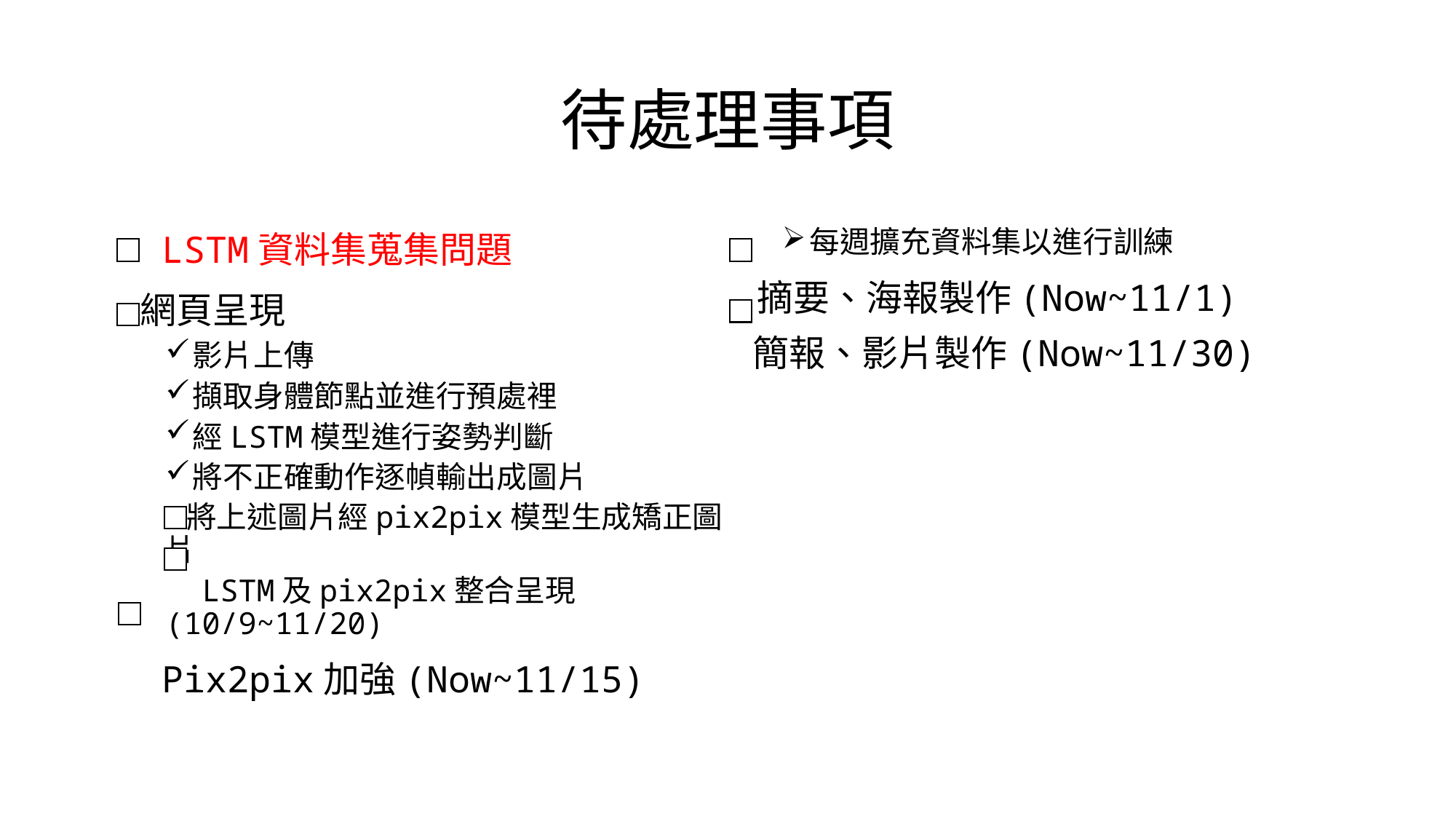

# 待處理事項
  LSTM資料集蒐集問題
  網頁呈現
影片上傳
擷取身體節點並進行預處裡
經LSTM模型進行姿勢判斷
將不正確動作逐幀輸出成圖片
  將上述圖片經pix2pix模型生成矯正圖片
  LSTM及pix2pix整合呈現(10/9~11/20)
  Pix2pix加強(Now~11/15)
每週擴充資料集以進行訓練
  摘要、海報製作(Now~11/1)
  簡報、影片製作(Now~11/30)